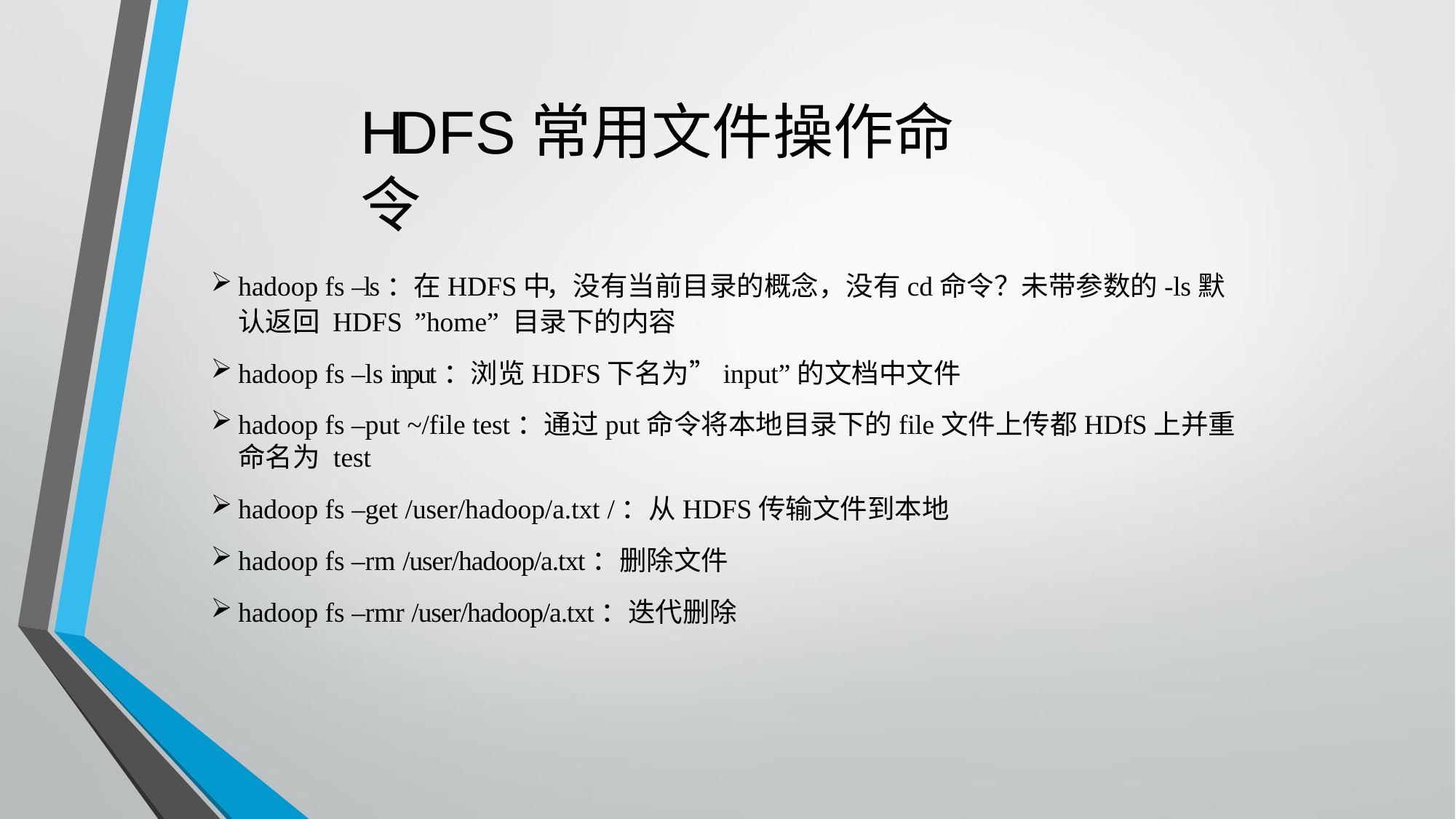

# HDFS常用文件操作命令
hadoop fs –ls：在HDFS中，没有当前目录的概念，没有cd命令？未带参数的-ls默认返回 HDFS ”home” 目录下的内容
hadoop fs –ls input：浏览HDFS下名为”input”的文档中文件
hadoop fs –put ~/file test：通过put命令将本地目录下的file文件上传都HDfS上并重命名为 test
hadoop fs –get /user/hadoop/a.txt /：从HDFS传输文件到本地
hadoop fs –rm /user/hadoop/a.txt：删除文件
hadoop fs –rmr /user/hadoop/a.txt：迭代删除